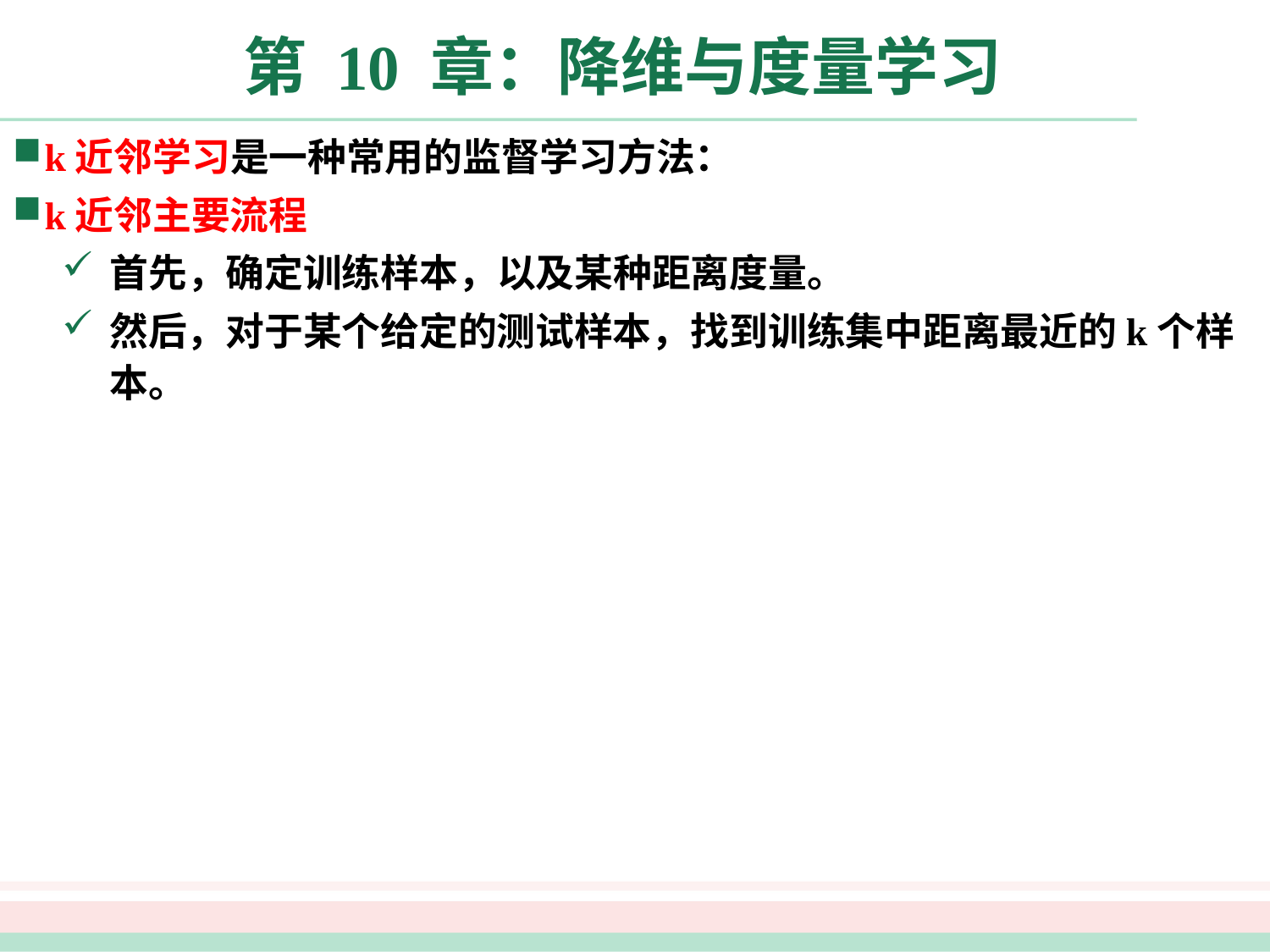

# 第 10 章：降维与度量学习
k近邻学习是一种常用的监督学习方法：
k近邻主要流程
首先，确定训练样本，以及某种距离度量。
然后，对于某个给定的测试样本，找到训练集中距离最近的k个样本。